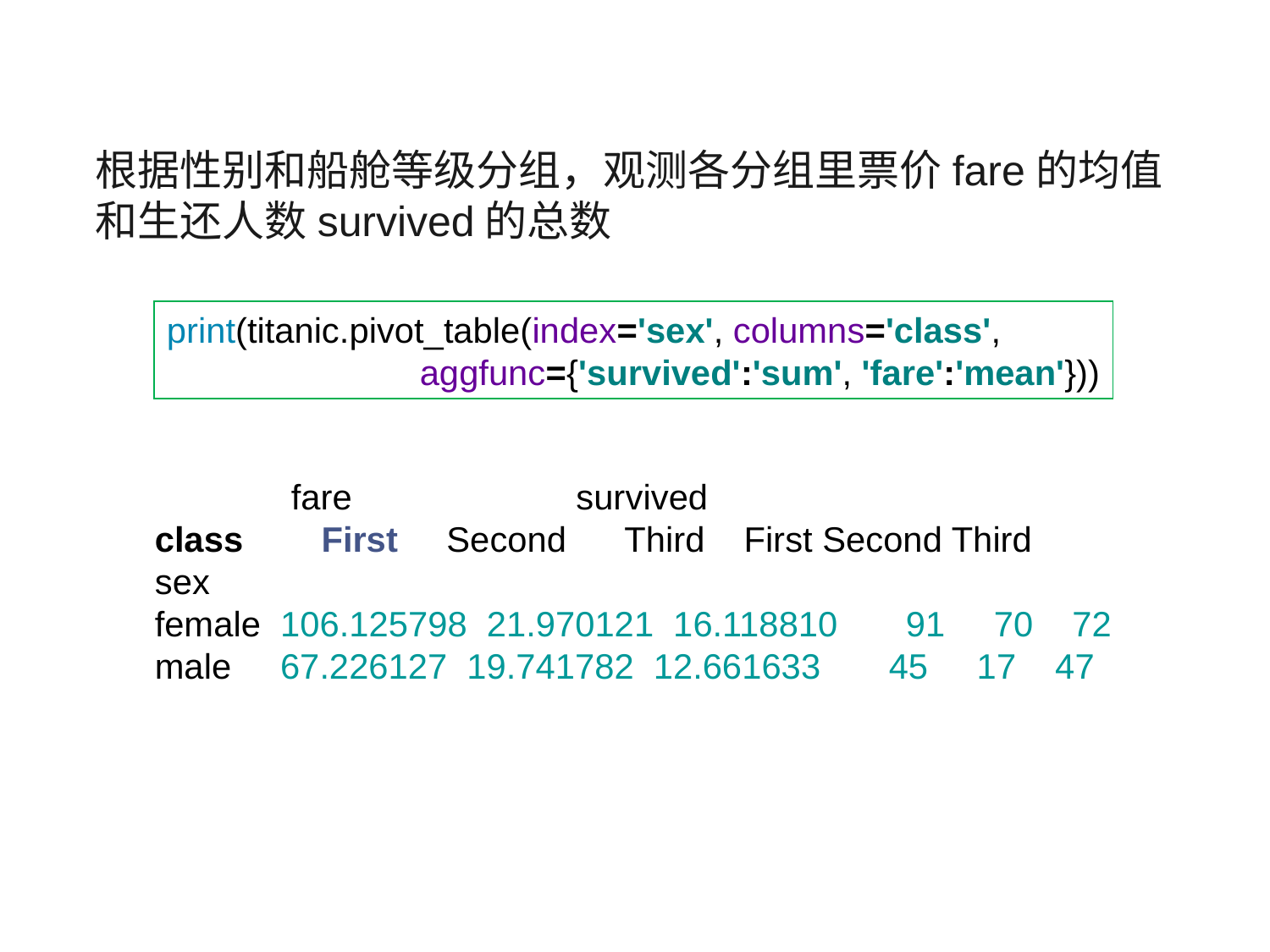

根据性别和船舱等级分组，观测各分组里票价fare的均值和生还人数survived的总数
print(titanic.pivot_table(index='sex', columns='class',
                          aggfunc={'survived':'sum', 'fare':'mean'}))
              fare                       survived
class        First     Second      Third    First Second Third
sex
female  106.125798  21.970121  16.118810       91     70    72
male     67.226127  19.741782  12.661633       45     17    47
105